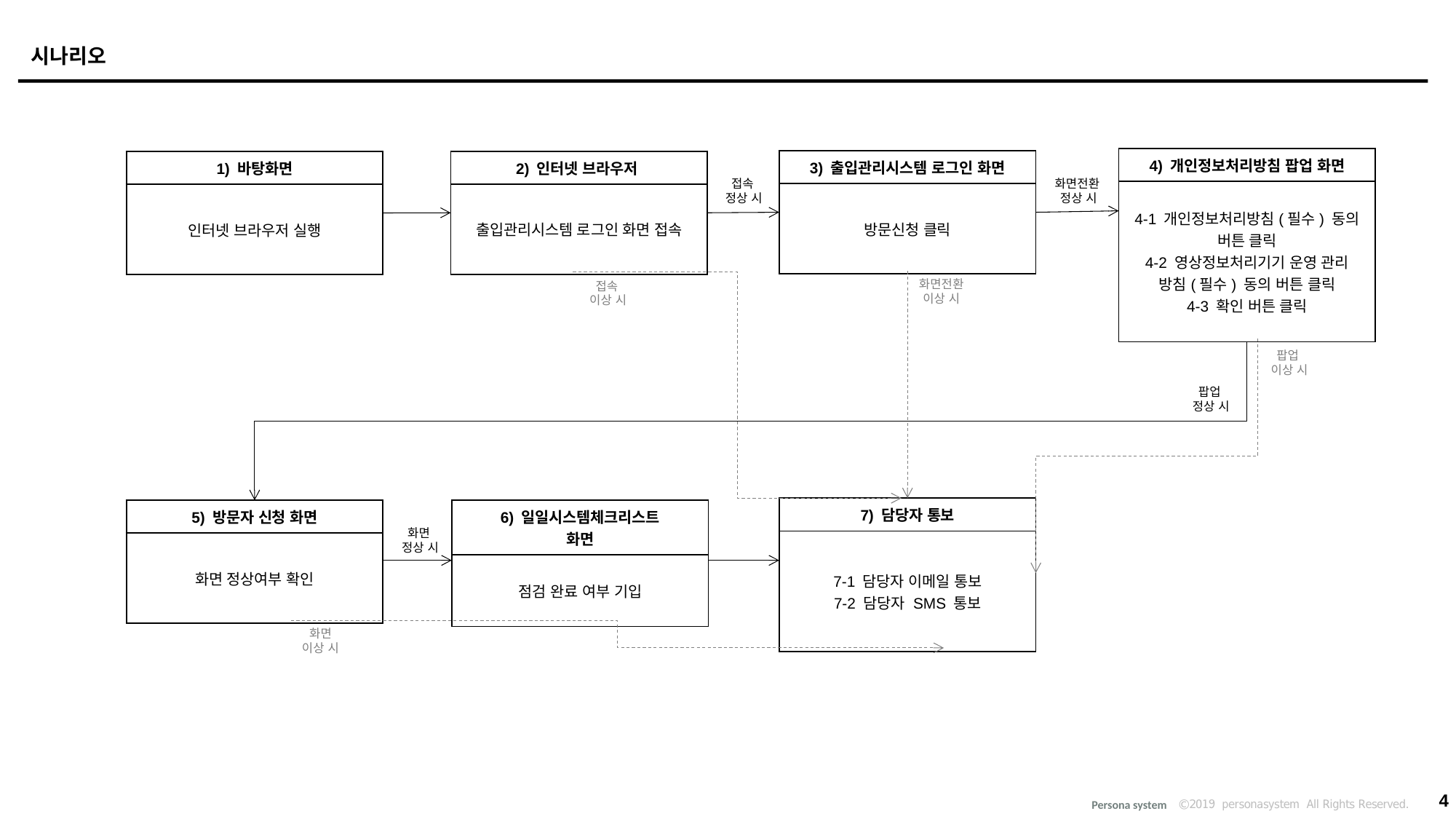

# 시나리오
| 4) 개인정보처리방침 팝업 화면 |
| --- |
| 4-1 개인정보처리방침(필수) 동의 버튼 클릭 4-2 영상정보처리기기 운영 관리 방침(필수) 동의 버튼 클릭 4-3 확인 버튼 클릭 |
| 3) 출입관리시스템 로그인 화면 |
| --- |
| 방문신청 클릭 |
| 2) 인터넷 브라우저 |
| --- |
| 출입관리시스템 로그인 화면 접속 |
| 1) 바탕화면 |
| --- |
| 인터넷 브라우저 실행 |
접속
 정상 시
화면전환
 정상 시
화면전환
이상 시
접속
 이상 시
팝업
이상 시
팝업
 정상 시
| 7) 담당자 통보 |
| --- |
| 7-1 담당자 이메일 통보 7-2 담당자 SMS 통보 |
| 6) 일일시스템체크리스트 화면 |
| --- |
| 점검 완료 여부 기입 |
| 5) 방문자 신청 화면 |
| --- |
| 화면 정상여부 확인 |
화면
 정상 시
화면
이상 시